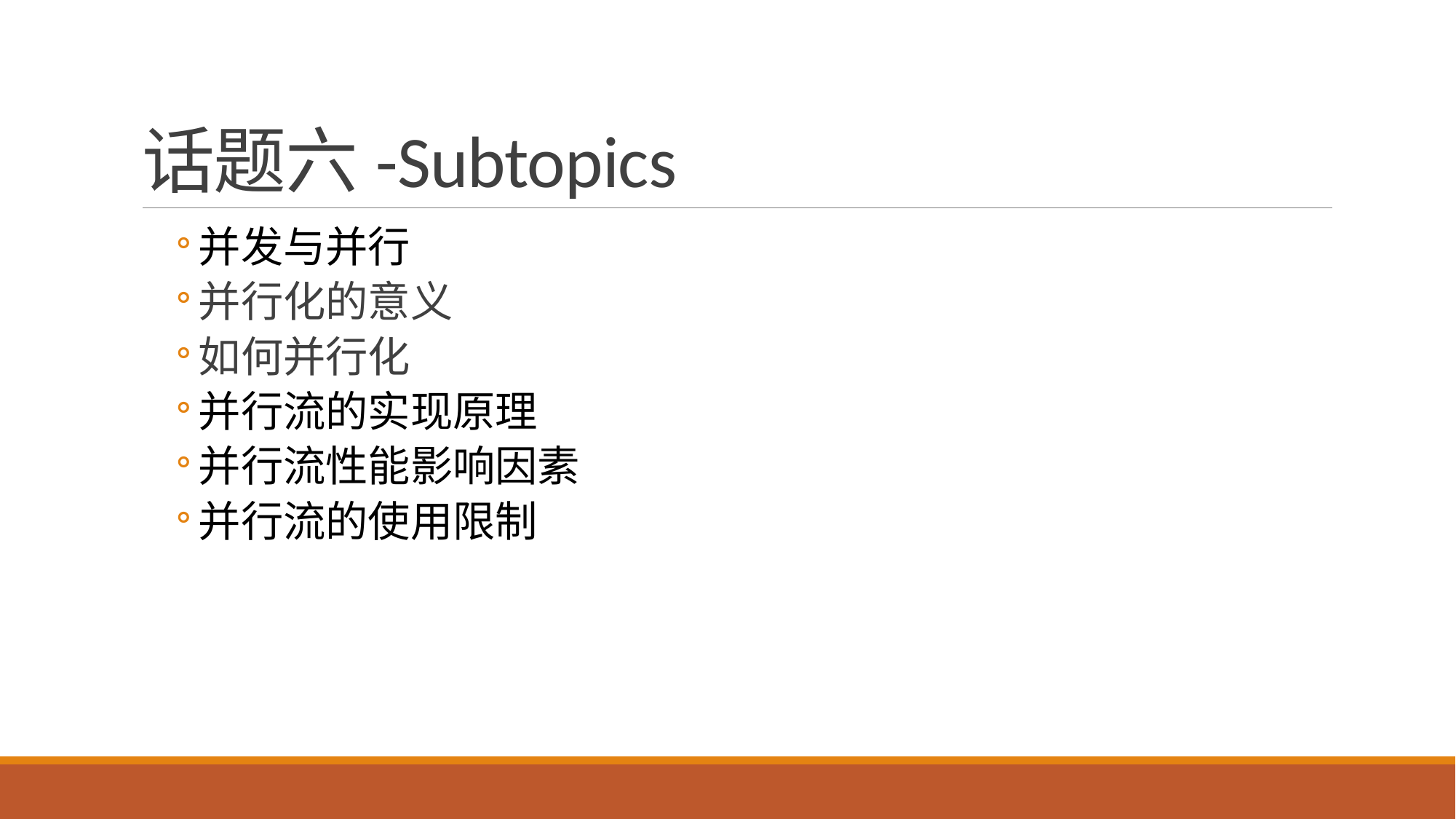

# 话题六-Subtopics
并发与并行
并行化的意义
如何并行化
并行流的实现原理
并行流性能影响因素
并行流的使用限制